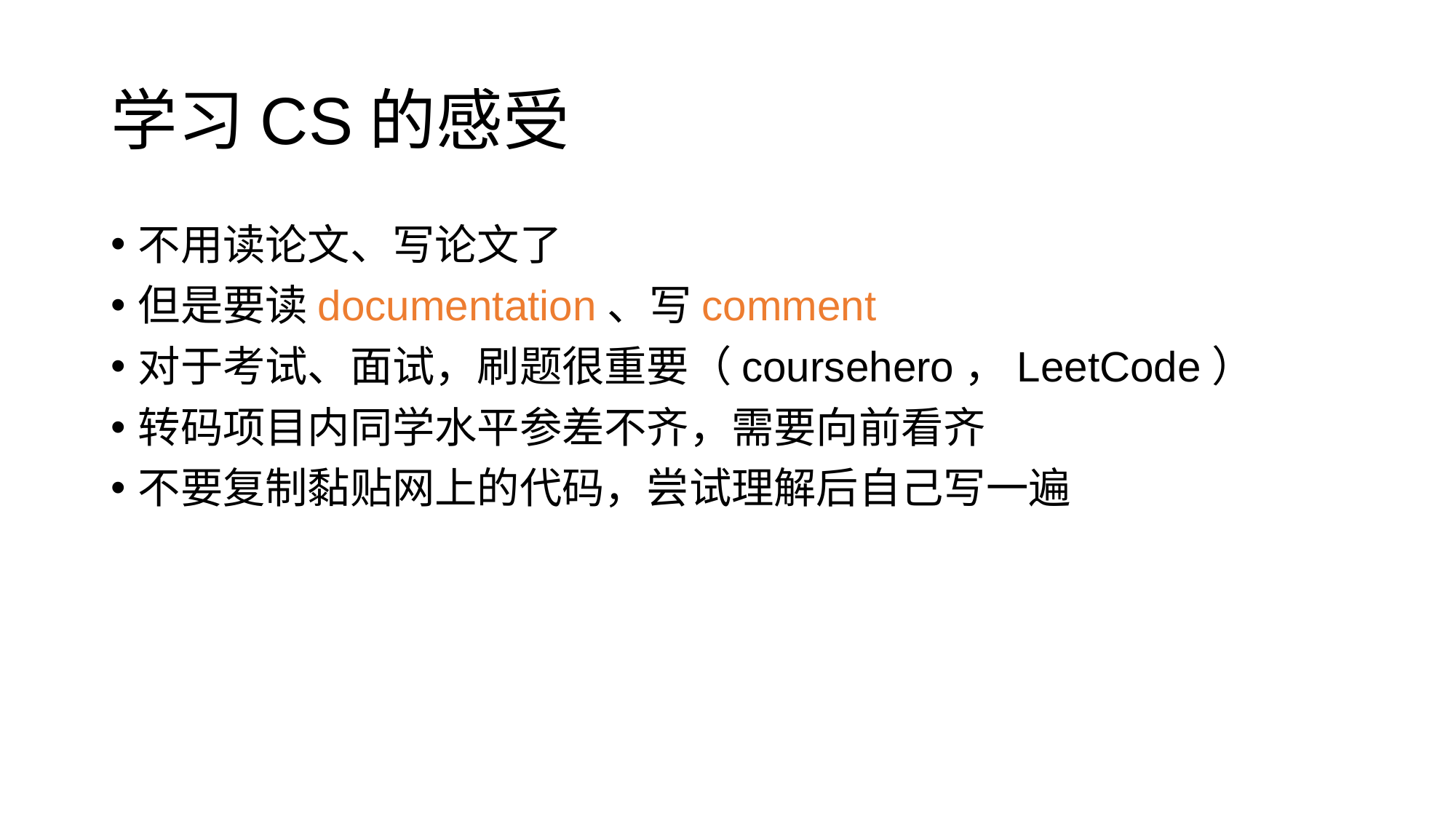

# 学习CS的感受
不用读论文、写论文了
但是要读documentation、写comment
对于考试、面试，刷题很重要（coursehero，LeetCode）
转码项目内同学水平参差不齐，需要向前看齐
不要复制黏贴网上的代码，尝试理解后自己写一遍